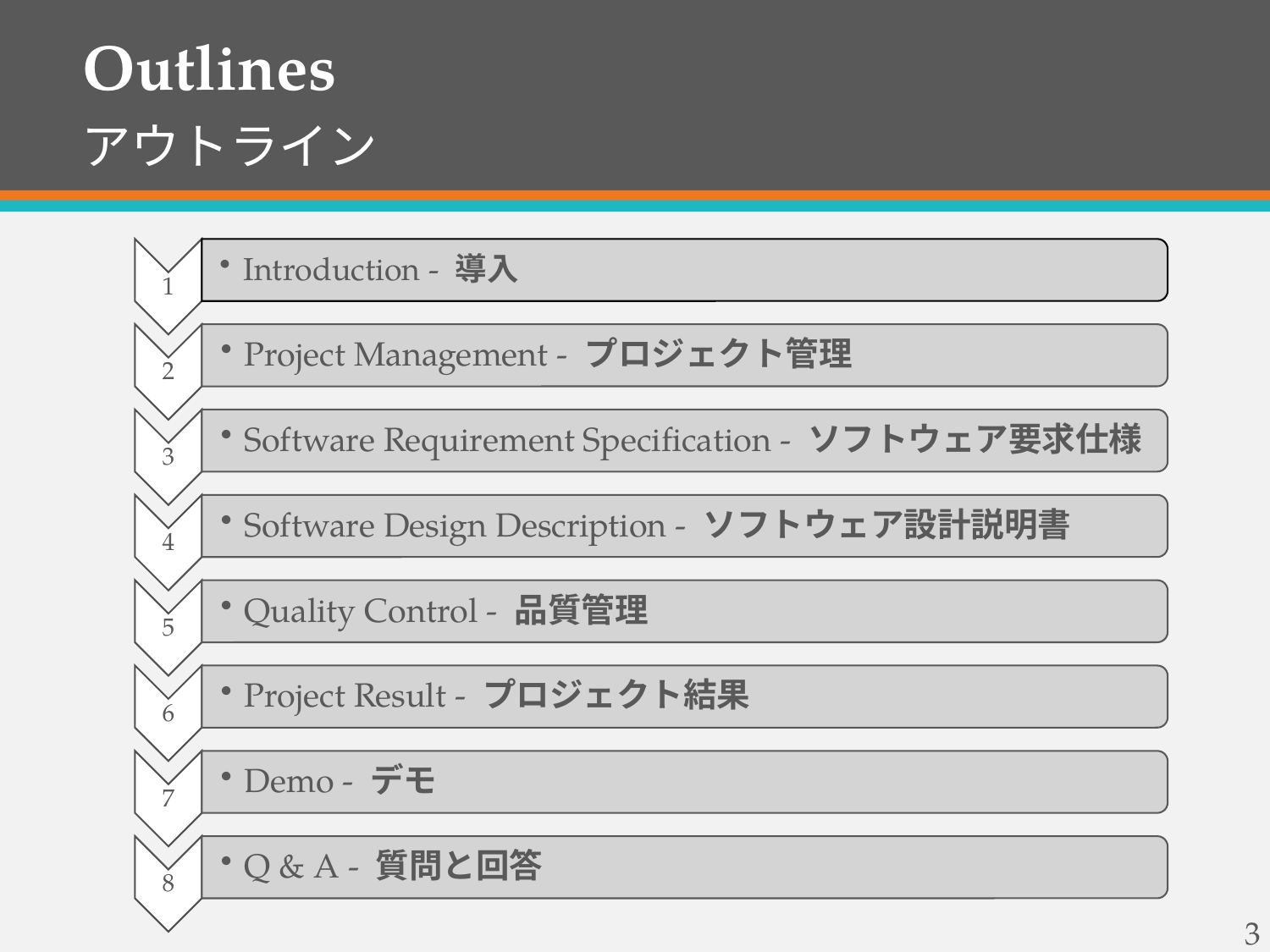

Outlines
# アウトライン
1
Introduction - 導入
2
Project Management - プロジェクト管理
3
Software Requirement Specification - ソフトウェア要求仕様
4
Software Design Description - ソフトウェア設計説明書
5
Quality Control - 品質管理
6
Project Result - プロジェクト結果
7
Demo - デモ
8
Q & A - 質問と回答
3